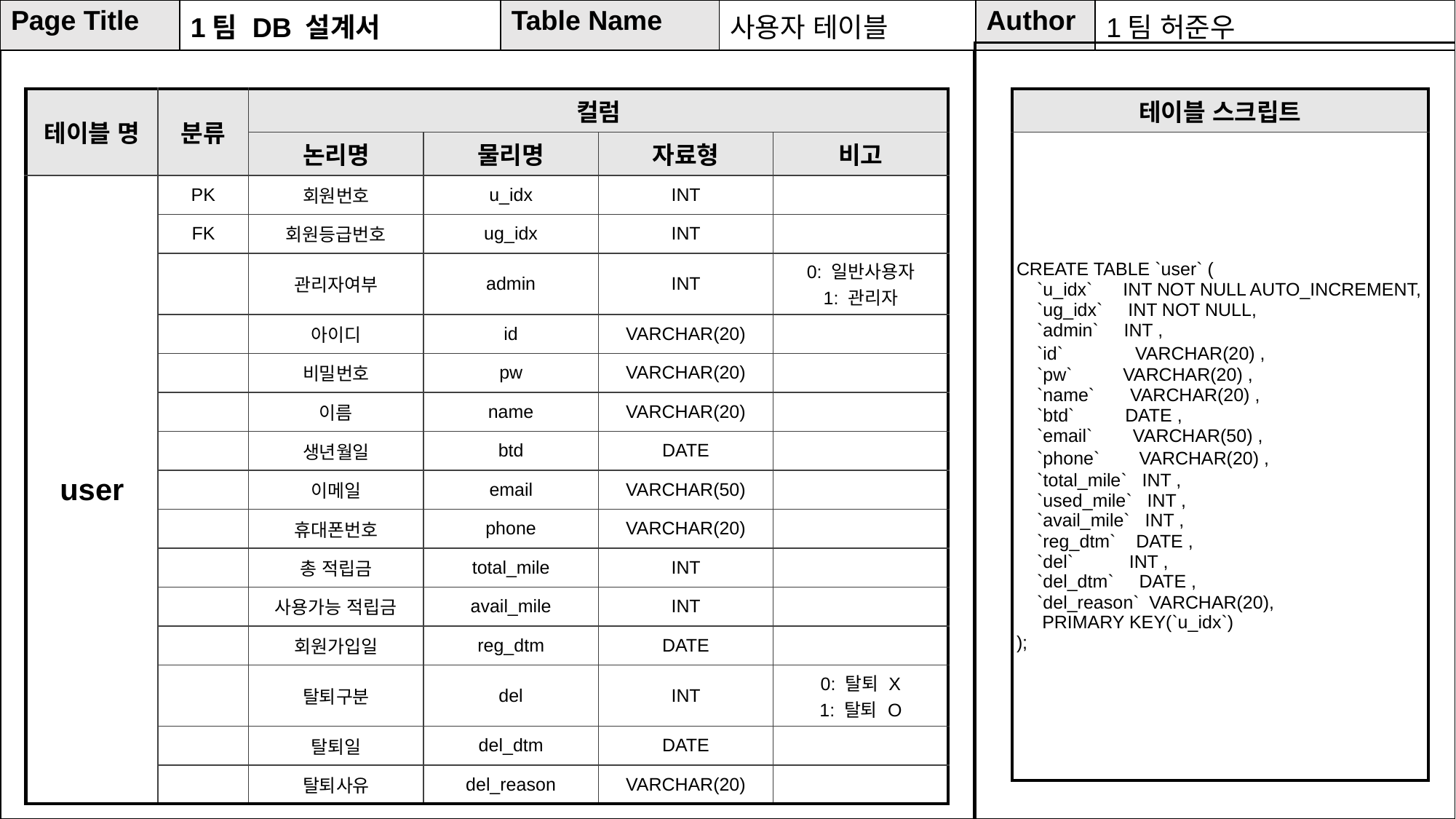

| Page Title | 1팀 DB 설계서 | Table Name | 사용자 테이블 | Author | 1팀 허준우 |
| --- | --- | --- | --- | --- | --- |

테이블 기술서
| 테이블 명 | 분류 | 컬럼 |  |  |  |
| --- | --- | --- | --- | --- | --- |
|  |  | 논리명 | 물리명 | 자료형 | 비고 |
| user | PK | 회원번호 | u\_idx | INT |  |
|  | FK | 회원등급번호 | ug\_idx | INT |  |
|  |  | 관리자여부 | admin | INT | 0: 일반사용자 1: 관리자 |
|  |  | 아이디 | id | VARCHAR(20) |  |
|  |  | 비밀번호 | pw | VARCHAR(20) |  |
|  |  | 이름 | name | VARCHAR(20) |  |
|  |  | 생년월일 | btd | DATE |  |
|  |  | 이메일 | email | VARCHAR(50) |  |
|  |  | 휴대폰번호 | phone | VARCHAR(20) |  |
|  |  | 총 적립금 | total\_mile | INT |  |
|  |  | 사용가능 적립금 | avail\_mile | INT |  |
|  |  | 회원가입일 | reg\_dtm | DATE |  |
|  |  | 탈퇴구분 | del | INT | 0: 탈퇴 X 1: 탈퇴 O |
|  |  | 탈퇴일 | del\_dtm | DATE |  |
|  |  | 탈퇴사유 | del\_reason | VARCHAR(20) |  |
| 테이블 스크립트 |
| --- |
| CREATE TABLE `user` ( `u\_idx` INT NOT NULL AUTO\_INCREMENT, `ug\_idx` INT NOT NULL, `admin` INT , `id` VARCHAR(20) , `pw` VARCHAR(20) , `name` VARCHAR(20) , `btd` DATE , `email` VARCHAR(50) , `phone` VARCHAR(20) , `total\_mile` INT , `used\_mile` INT , `avail\_mile` INT , `reg\_dtm` DATE , `del` INT , `del\_dtm` DATE , `del\_reason` VARCHAR(20), PRIMARY KEY(`u\_idx`) ); |